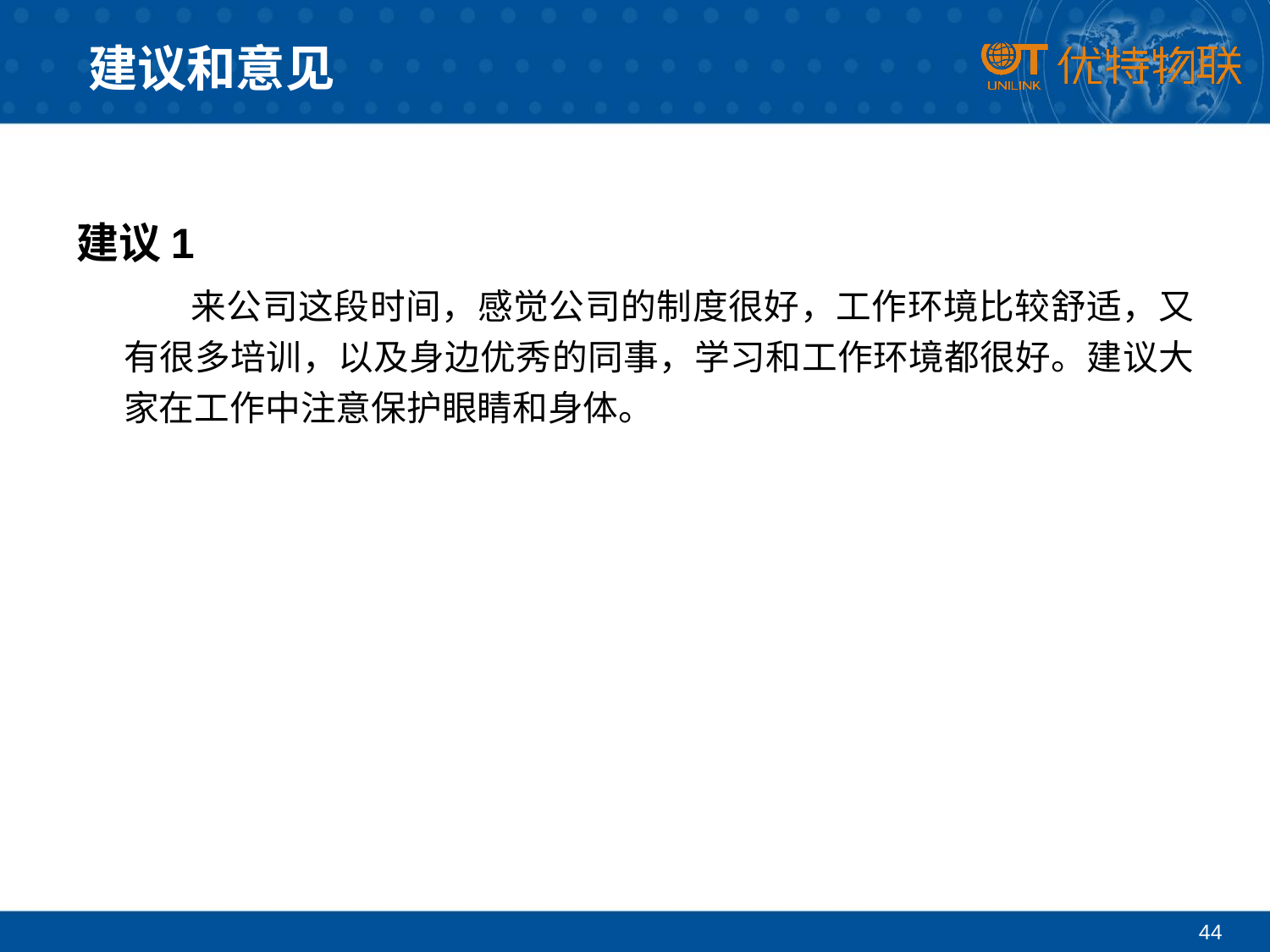

# 建议和意见
建议1
	       来公司这段时间，感觉公司的制度很好，工作环境比较舒适，又有很多培训，以及身边优秀的同事，学习和工作环境都很好。建议大家在工作中注意保护眼睛和身体。
44